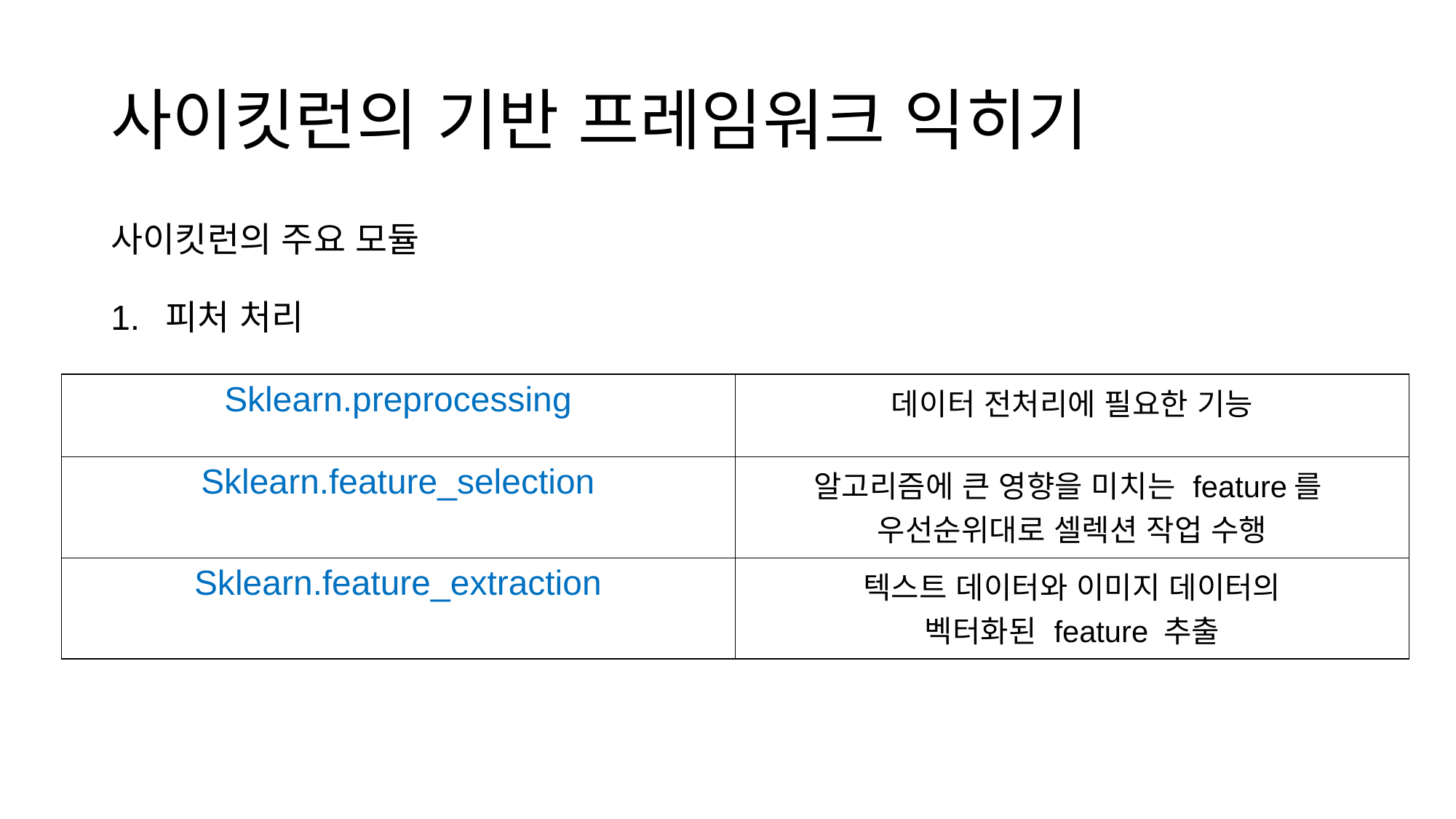

# 사이킷런의 기반 프레임워크 익히기
사이킷런의 주요 모듈
피처 처리

| Sklearn.preprocessing | 데이터 전처리에 필요한 기능 |
| --- | --- |
| Sklearn.feature\_selection | 알고리즘에 큰 영향을 미치는 feature를 우선순위대로 셀렉션 작업 수행 |
| Sklearn.feature\_extraction | 텍스트 데이터와 이미지 데이터의 벡터화된 feature 추출 |